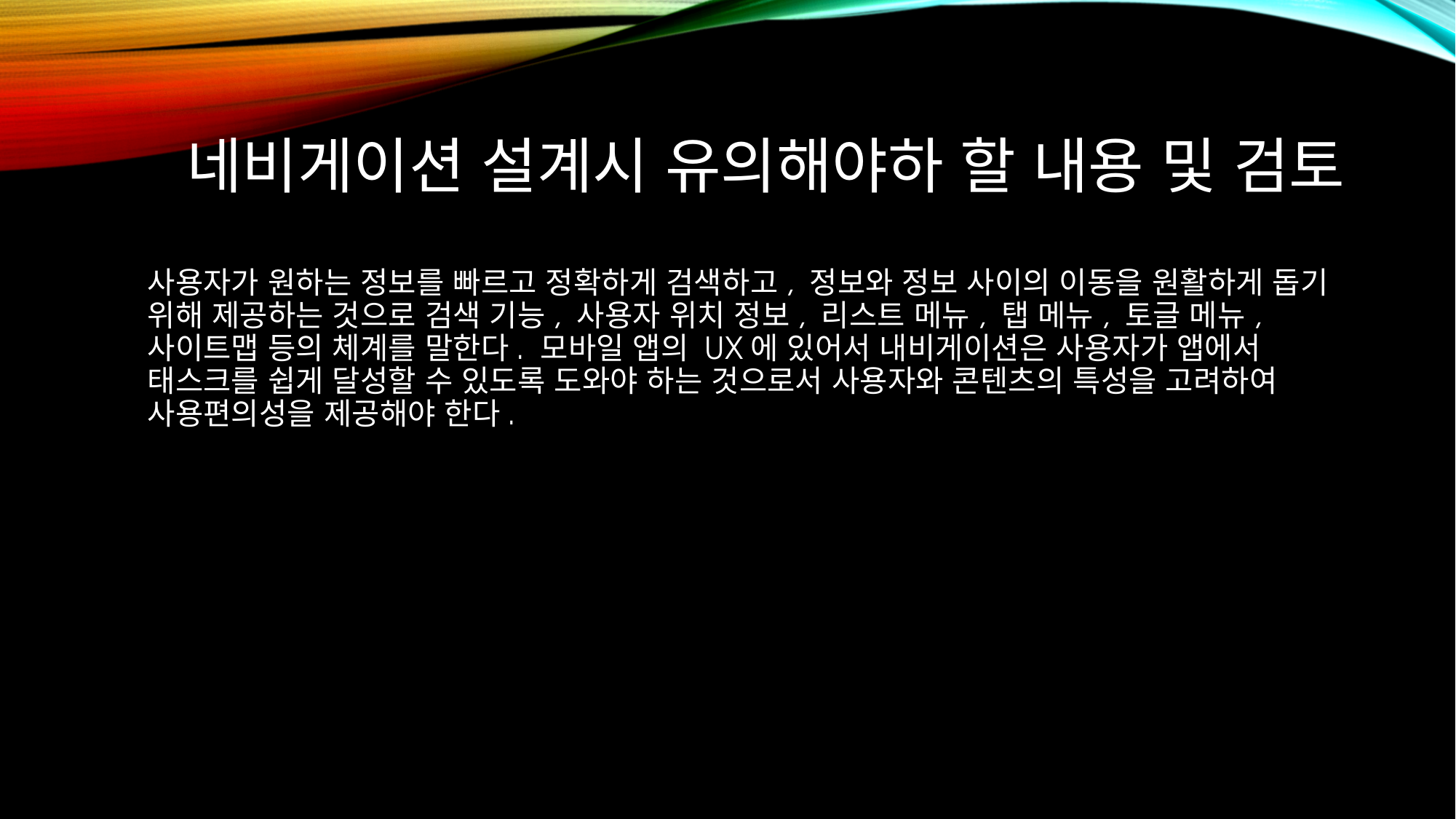

# 네비게이션 설계시 유의해야하 할 내용 및 검토
사용자가 원하는 정보를 빠르고 정확하게 검색하고, 정보와 정보 사이의 이동을 원활하게 돕기 위해 제공하는 것으로 검색 기능, 사용자 위치 정보, 리스트 메뉴, 탭 메뉴, 토글 메뉴, 사이트맵 등의 체계를 말한다. 모바일 앱의 UX에 있어서 내비게이션은 사용자가 앱에서 태스크를 쉽게 달성할 수 있도록 도와야 하는 것으로서 사용자와 콘텐츠의 특성을 고려하여 사용편의성을 제공해야 한다.